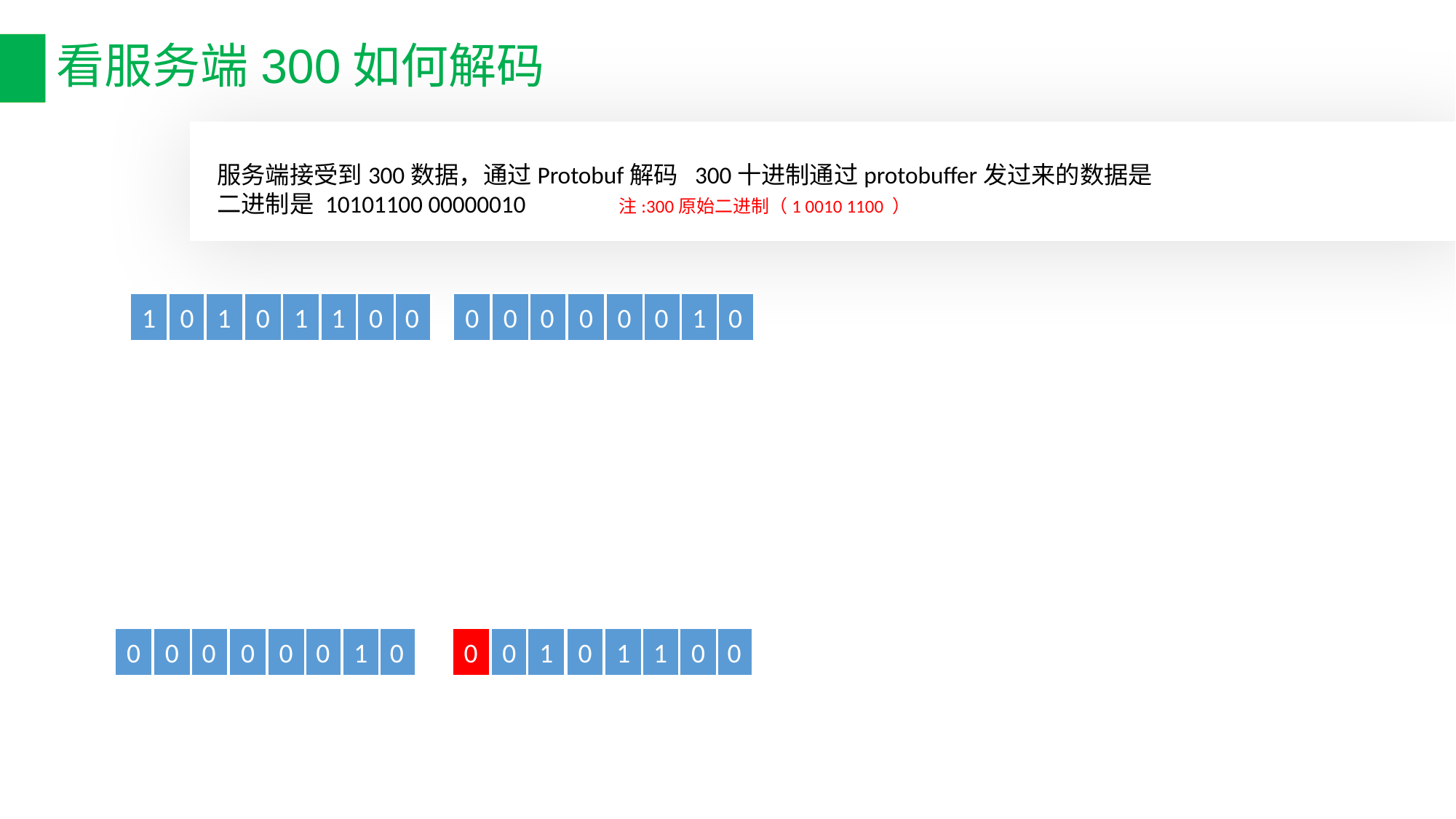

课程小结
# 看服务端300如何解码

服务端接受到300数据，通过Protobuf解码  300十进制通过protobuffer发过来的数据是
二进制是 10101100 00000010                注:300原始二进制（1 0010 1100 ）
0
0
0
0
0
0
1
0
1
0
1
0
1
1
0
0
0
0
0
0
0
0
1
0
0
0
1
0
1
1
0
0